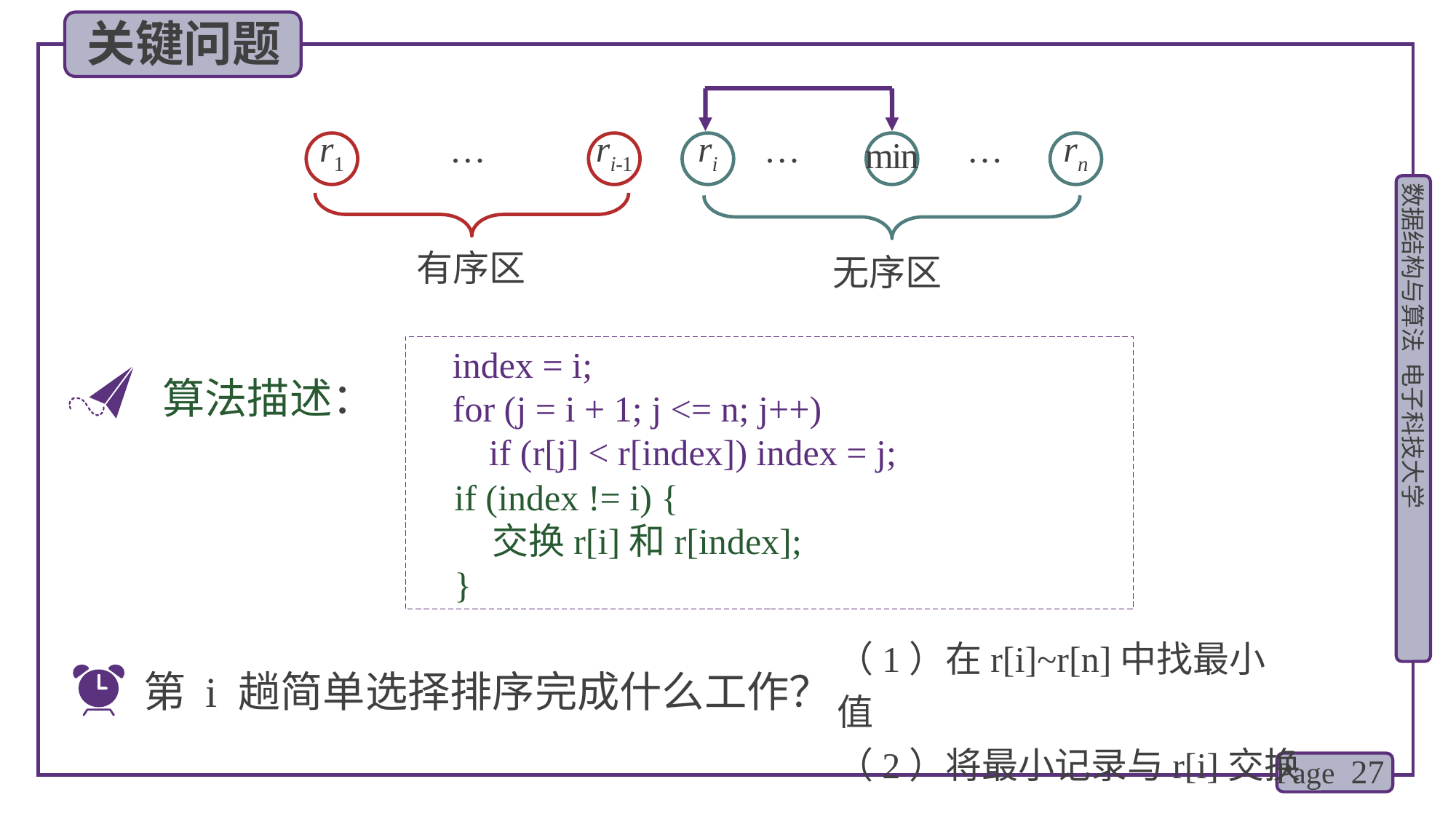

关键问题

…
…
…
r1
ri-1
ri
rn
min

有序区

无序区
    index = i;
    for (j = i + 1; j <= n; j++)
        if (r[j] < r[index]) index = j;

算法描述：

    if (index != i) {
        交换r[i]和r[index];
    }
（1）在r[i]~r[n]中找最小值
（2）将最小记录与r[i]交换
第 i 趟简单选择排序完成什么工作？